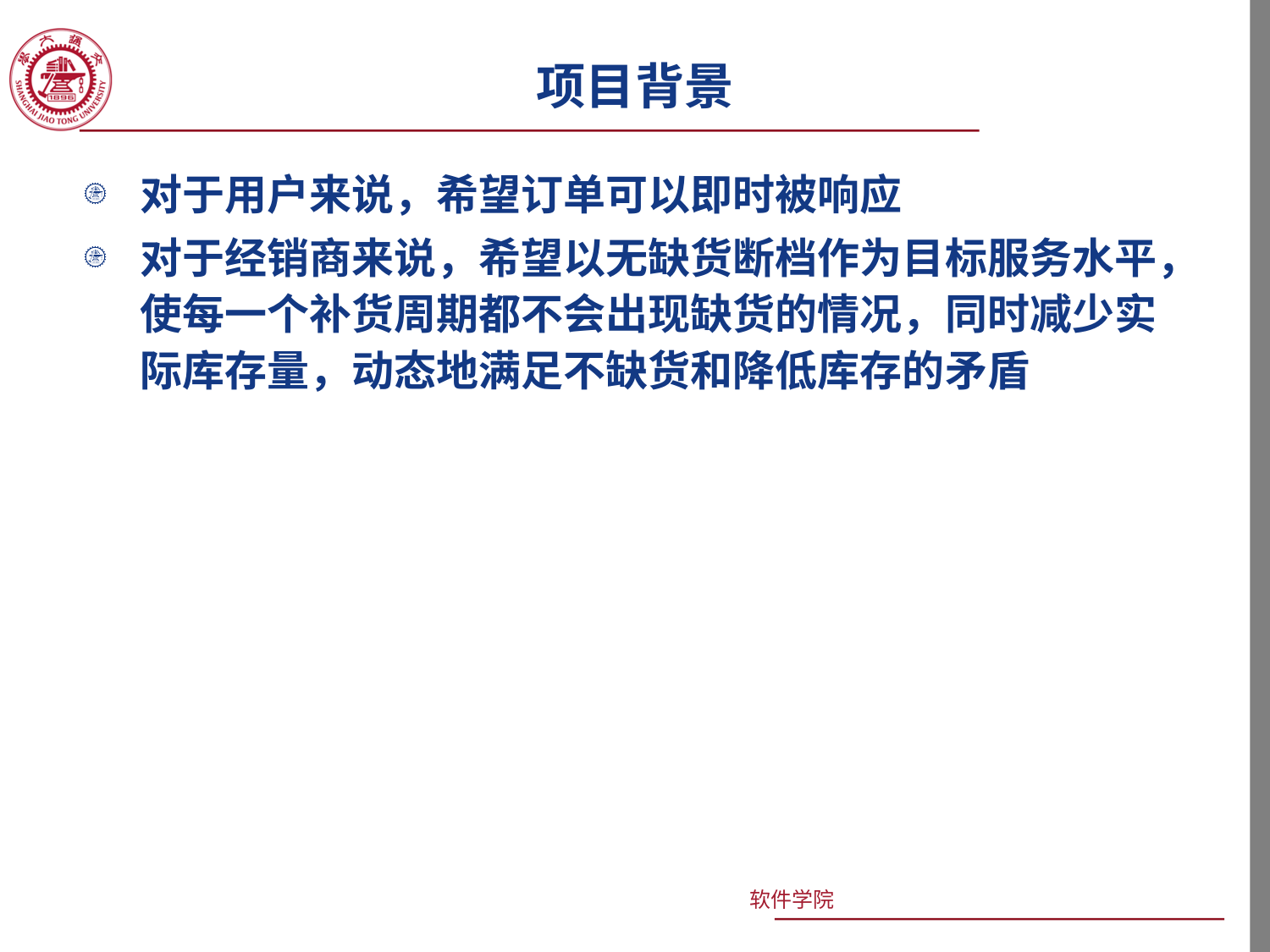

# 项目背景
对于用户来说，希望订单可以即时被响应
对于经销商来说，希望以无缺货断档作为目标服务水平，使每一个补货周期都不会出现缺货的情况，同时减少实际库存量，动态地满足不缺货和降低库存的矛盾